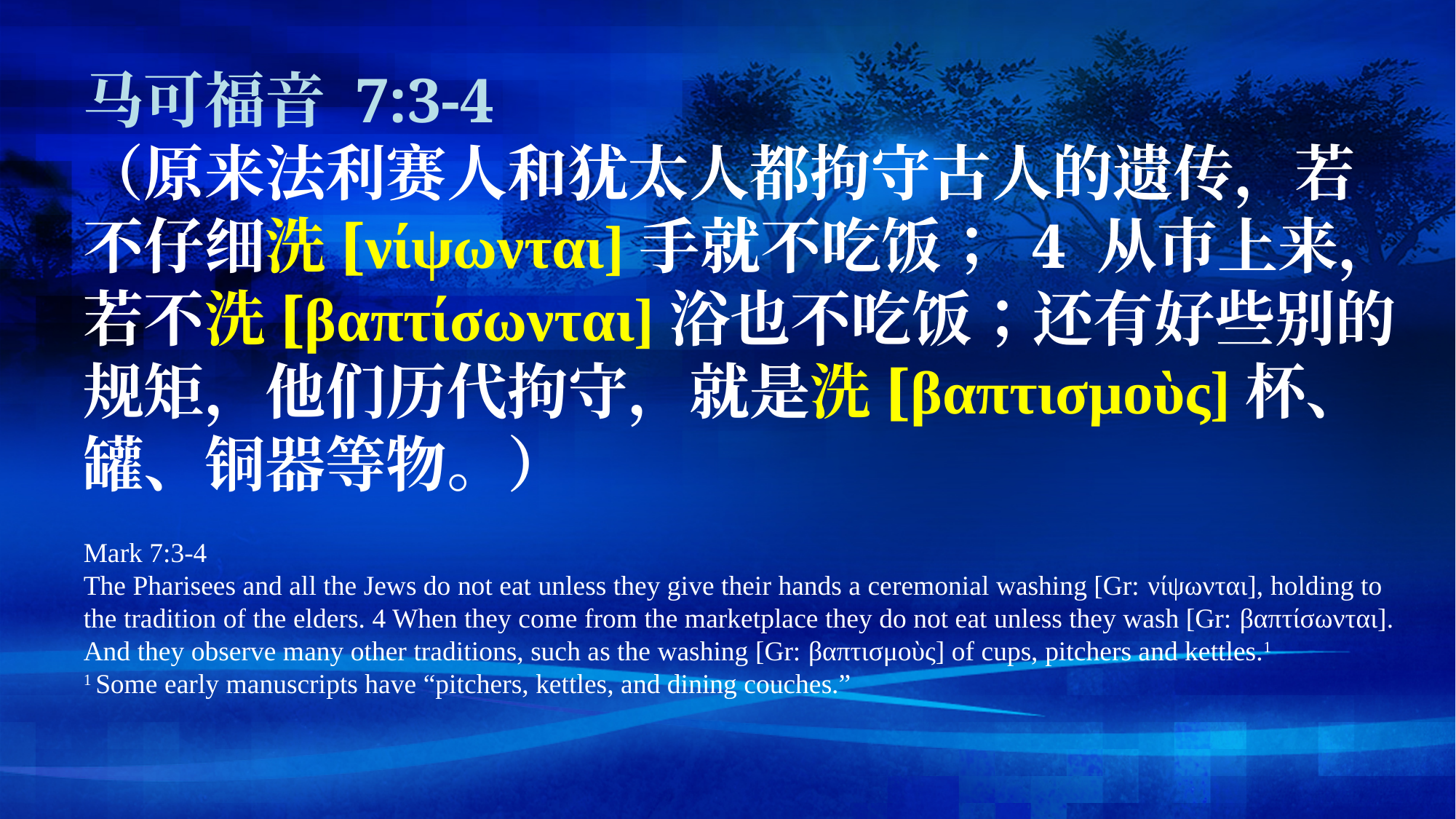

马可福音 7:3-4
（原来法利赛人和犹太人都拘守古人的遗传，若不仔细洗[νίψωνται]手就不吃饭； 4 从市上来，若不洗[βαπτίσωνται]浴也不吃饭；还有好些别的规矩，他们历代拘守，就是洗[βαπτισμοὺς]杯、罐、铜器等物。）

Mark 7:3-4
The Pharisees and all the Jews do not eat unless they give their hands a ceremonial washing [Gr: νίψωνται], holding to the tradition of the elders. 4 When they come from the marketplace they do not eat unless they wash [Gr: βαπτίσωνται]. And they observe many other traditions, such as the washing [Gr: βαπτισμοὺς] of cups, pitchers and kettles.1
1 Some early manuscripts have “pitchers, kettles, and dining couches.”